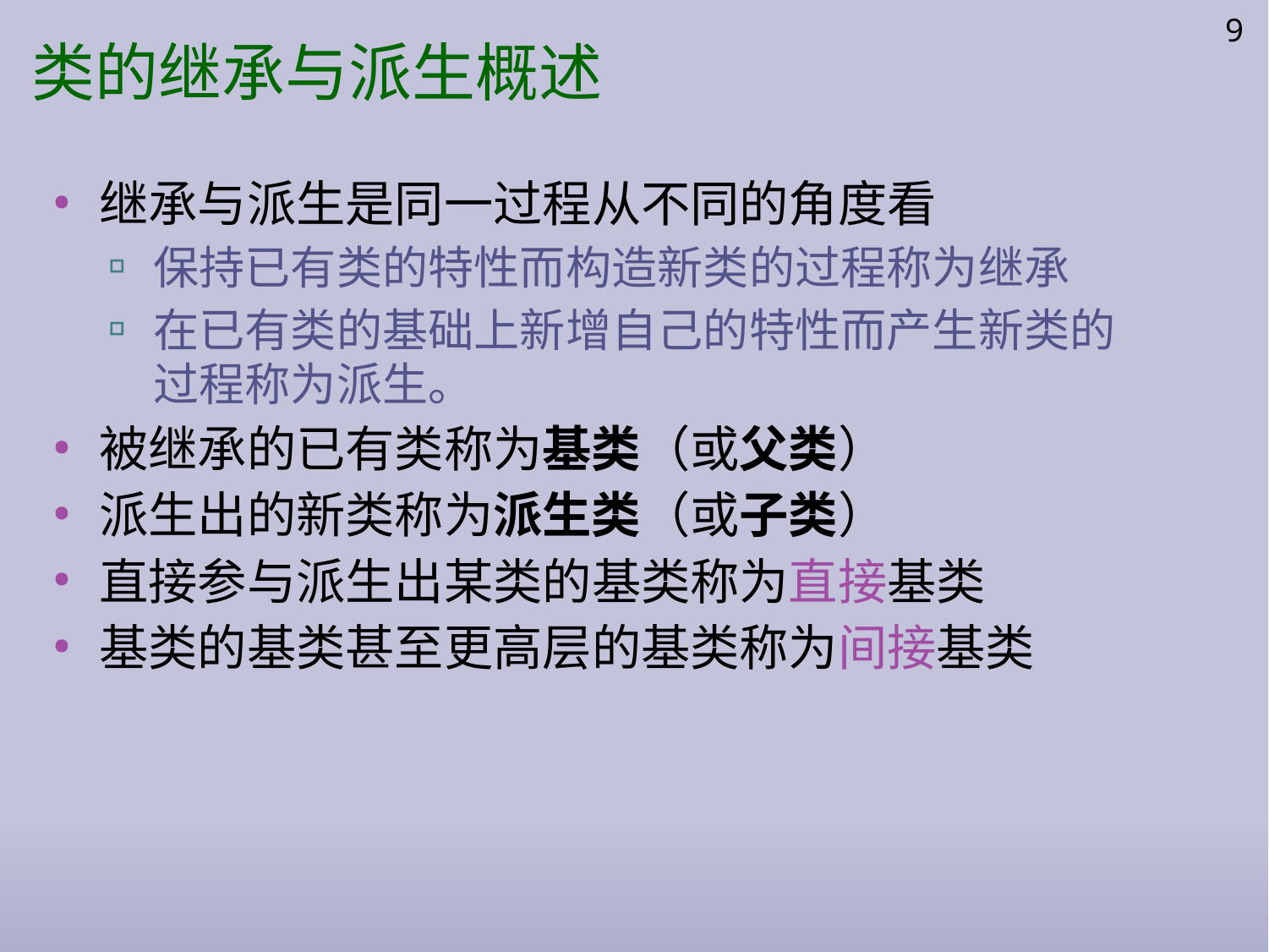

# 类的继承与派生概述
9
继承与派生是同一过程从不同的角度看
保持已有类的特性而构造新类的过程称为继承
在已有类的基础上新增自己的特性而产生新类的过程称为派生。
被继承的已有类称为基类（或父类）
派生出的新类称为派生类（或子类）
直接参与派生出某类的基类称为直接基类
基类的基类甚至更高层的基类称为间接基类